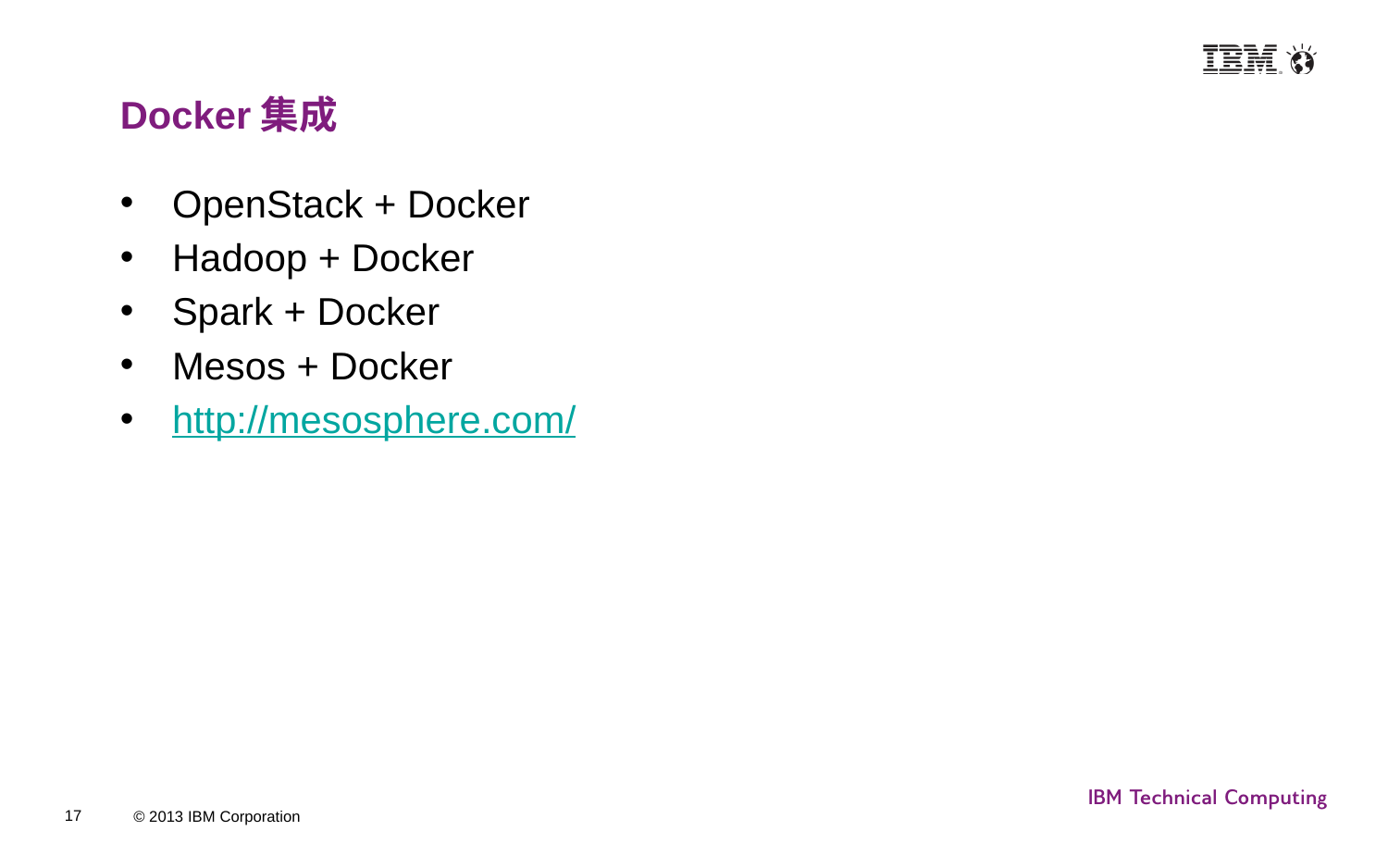

# Docker集成
OpenStack + Docker
Hadoop + Docker
Spark + Docker
Mesos + Docker
http://mesosphere.com/